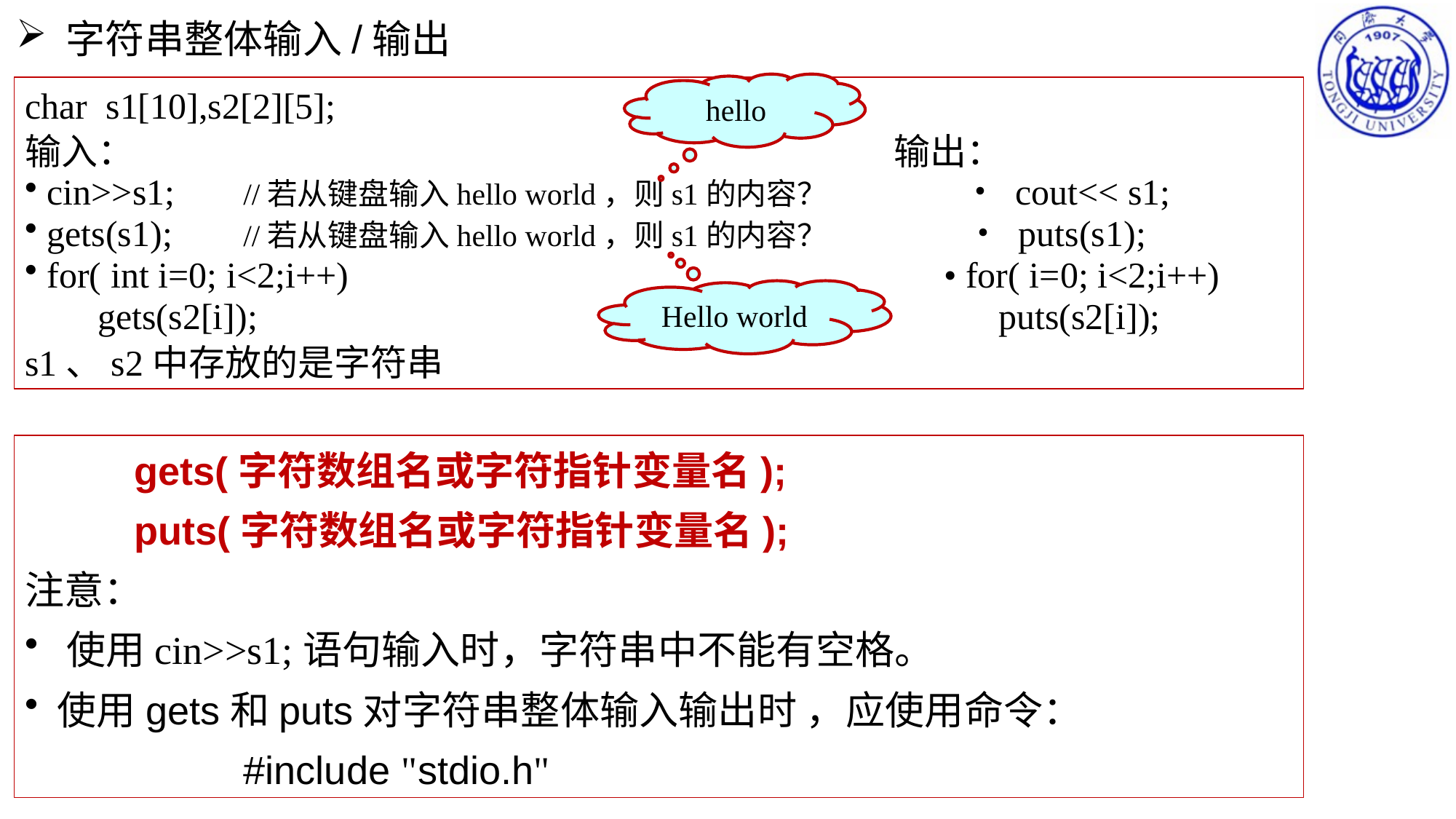

字符串整体输入/输出
hello
char  s1[10],s2[2][5];
输入：			                                                     输出：
 cin>>s1;	//若从键盘输入hello world，则s1的内容？                    • cout<< s1;
 gets(s1);	//若从键盘输入hello world，则s1的内容？                 • puts(s1);
 for( int i=0; i<2;i++) 	                                                     • for( i=0; i<2;i++)
        gets(s2[i]); 		                                                           puts(s2[i]);
s1、s2中存放的是字符串
Hello world
	gets(字符数组名或字符指针变量名);
	puts(字符数组名或字符指针变量名);
注意：
  使用cin>>s1;语句输入时，字符串中不能有空格。
 使用gets和puts对字符串整体输入输出时 ，应使用命令：
		#include "stdio.h"